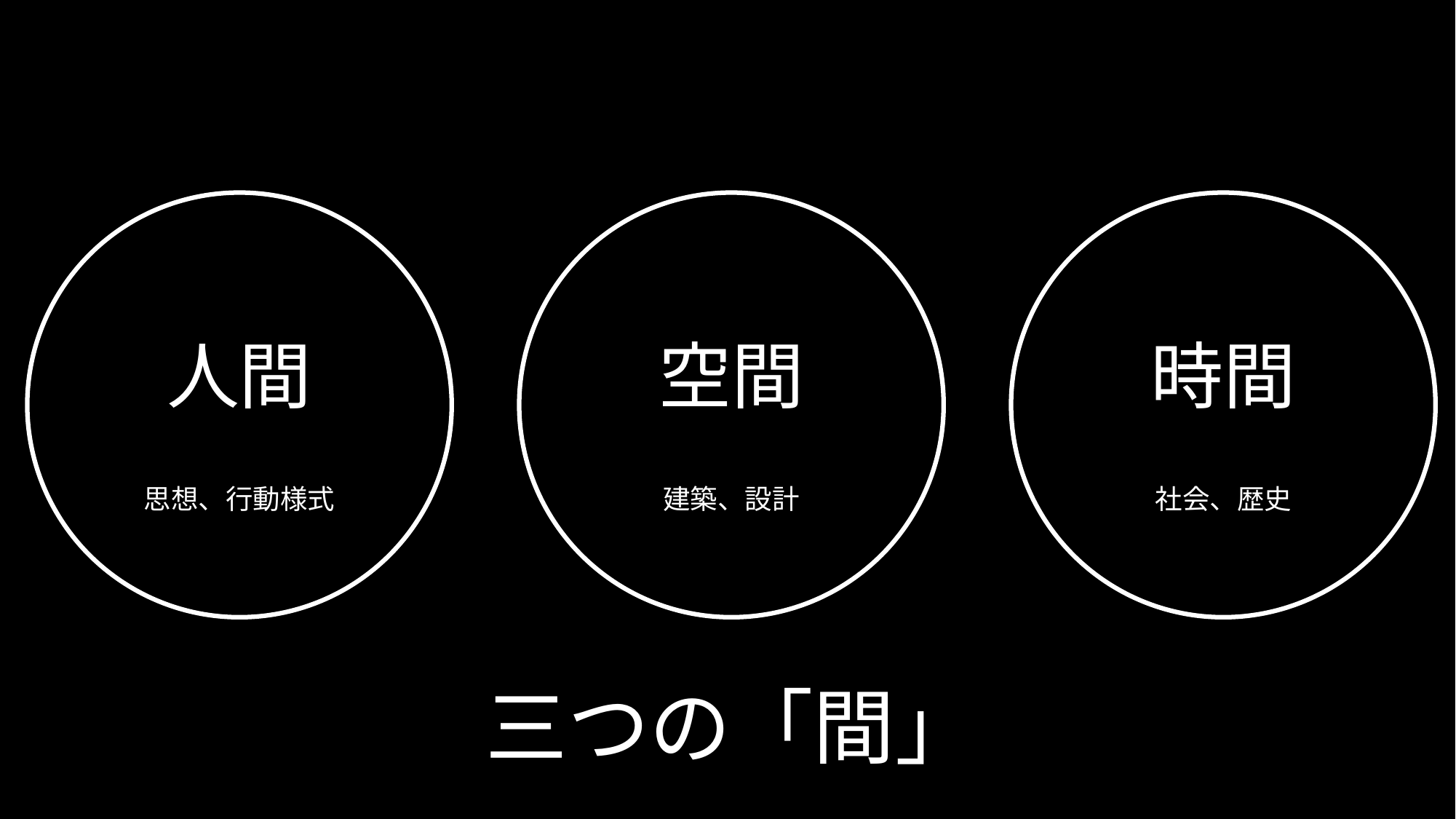

人間
空間
時間
思想、行動様式
建築、設計
社会、歴史
三つの「間」